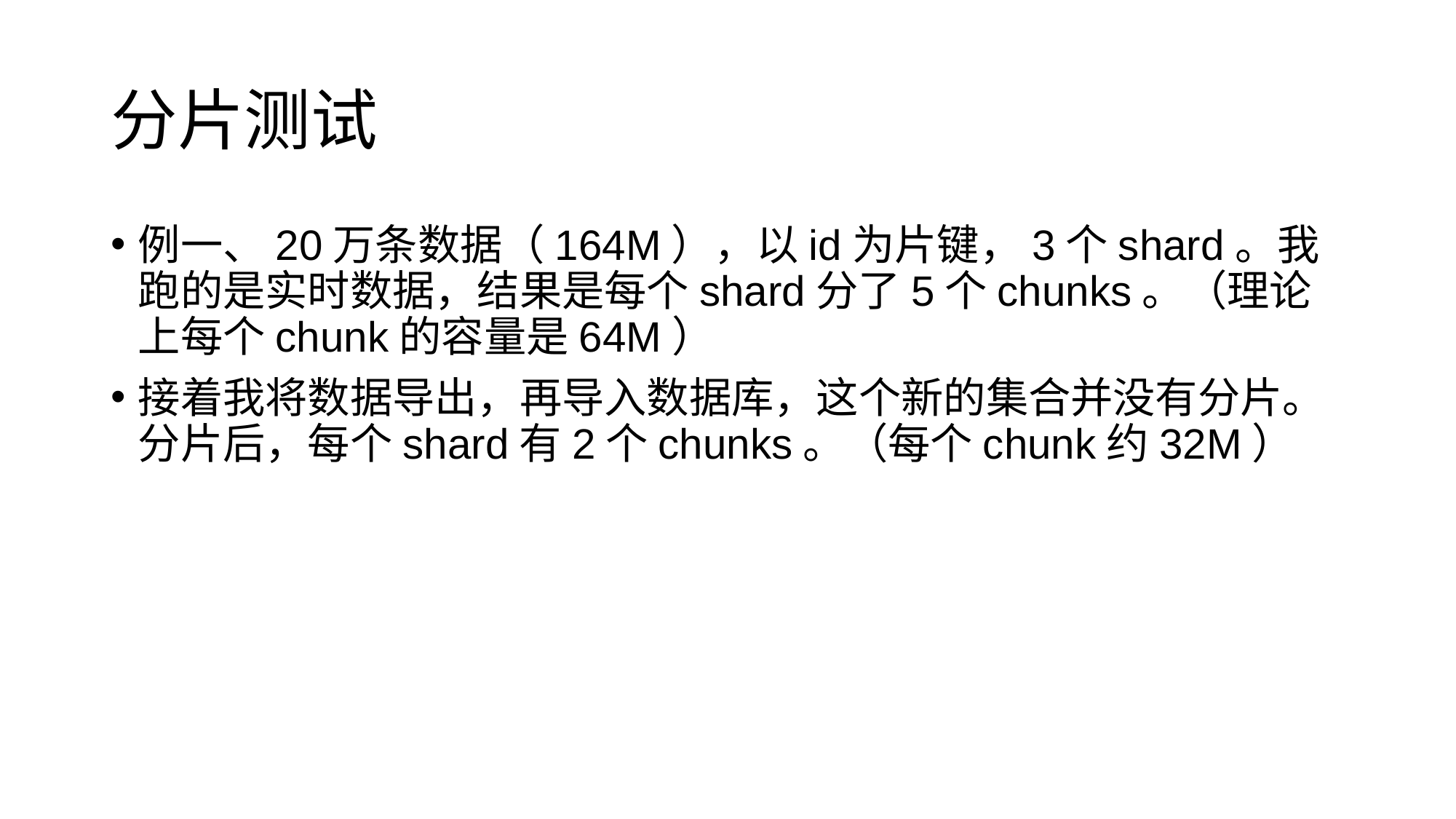

# 分片测试
例一、20万条数据（164M），以id为片键，3个shard。我跑的是实时数据，结果是每个shard分了5个chunks。（理论上每个chunk的容量是64M）
接着我将数据导出，再导入数据库，这个新的集合并没有分片。分片后，每个shard有2个chunks。（每个chunk约32M）